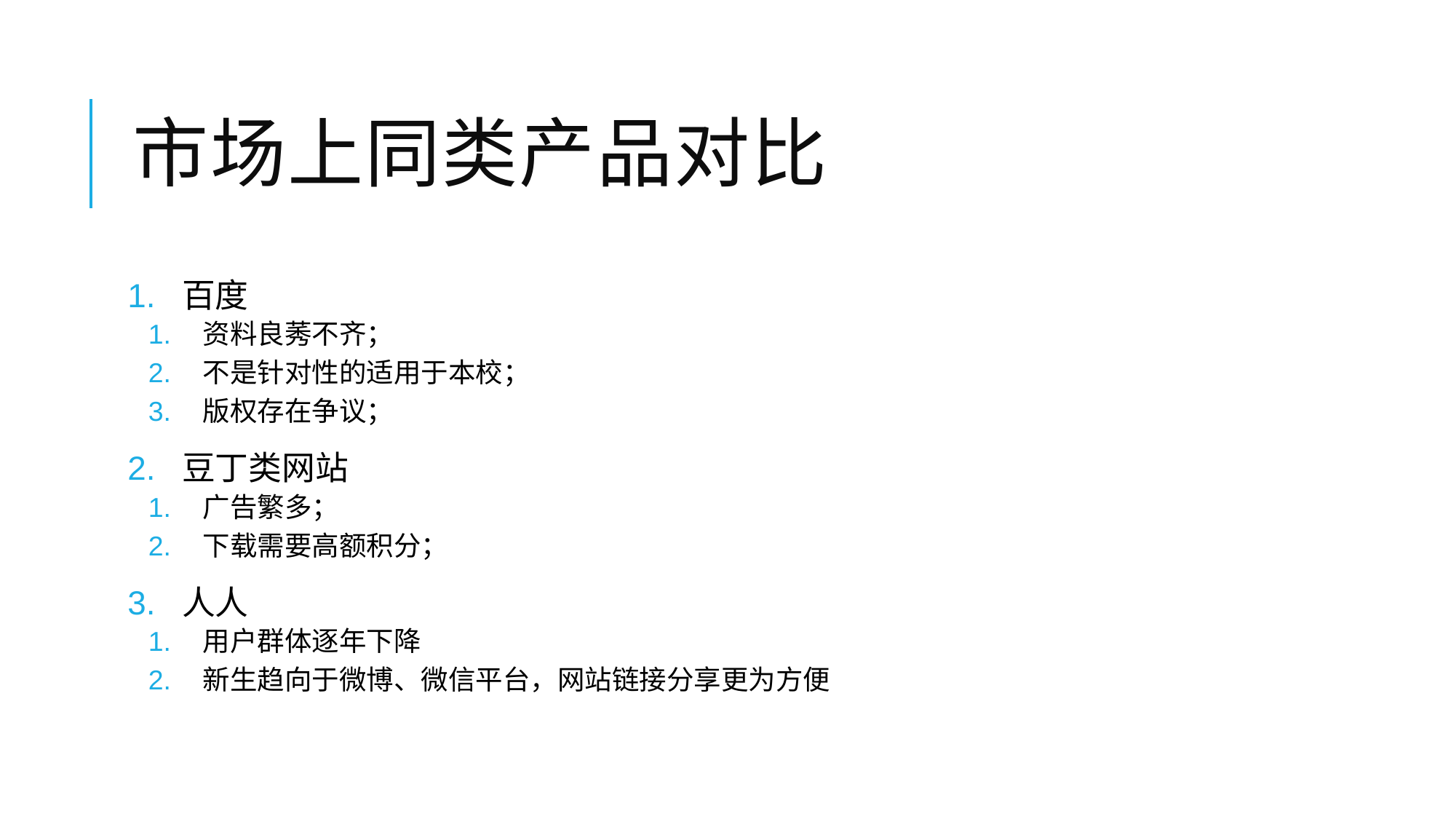

# 市场上同类产品对比
百度
资料良莠不齐；
不是针对性的适用于本校；
版权存在争议；
豆丁类网站
广告繁多；
下载需要高额积分；
人人
用户群体逐年下降
新生趋向于微博、微信平台，网站链接分享更为方便